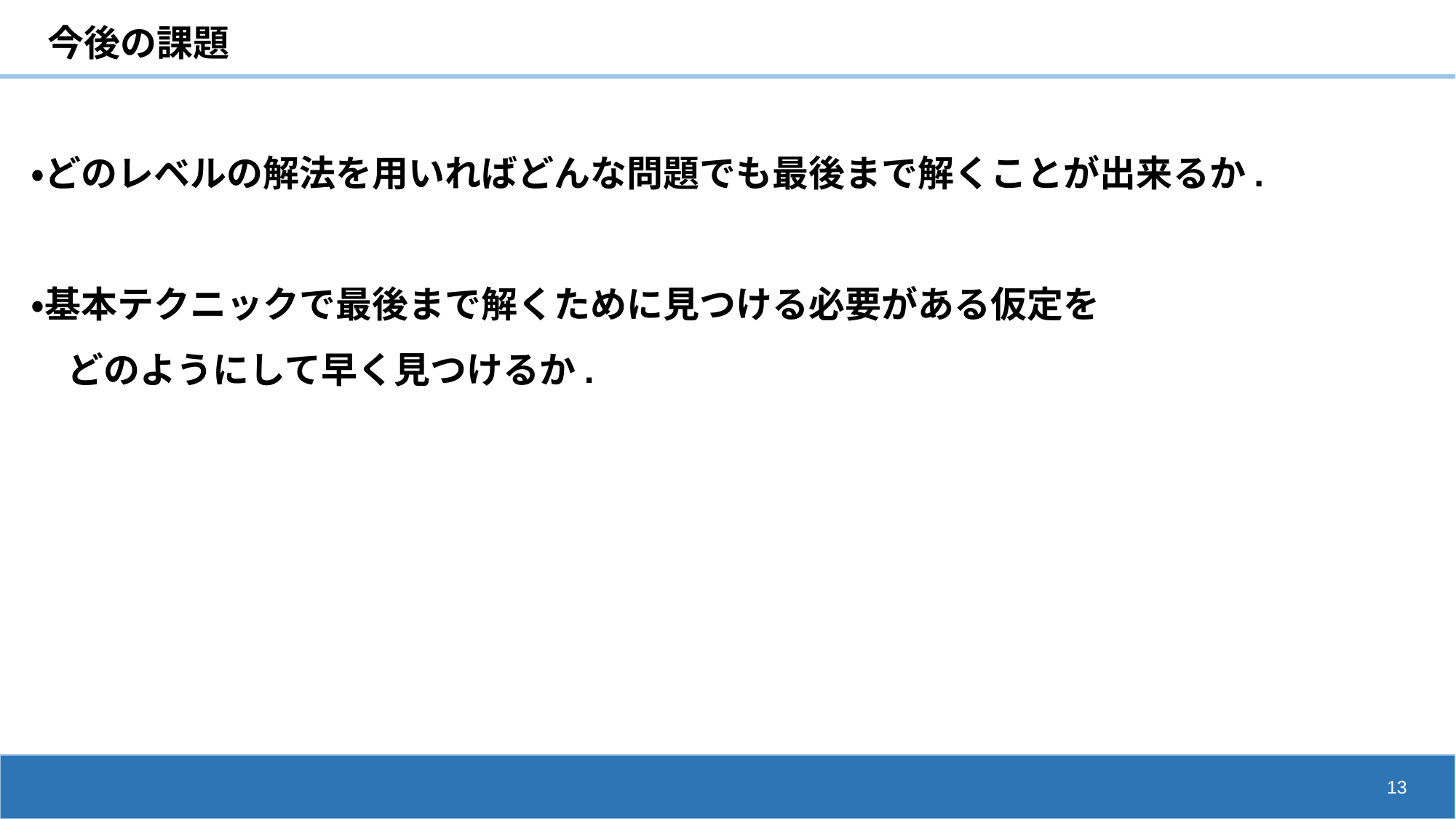

今後の課題
・どのレベルの解法を用いればどんな問題でも最後まで解くことが出来るか.

・基本テクニックで最後まで解くために見つける必要がある仮定を
　どのようにして早く見つけるか.

13